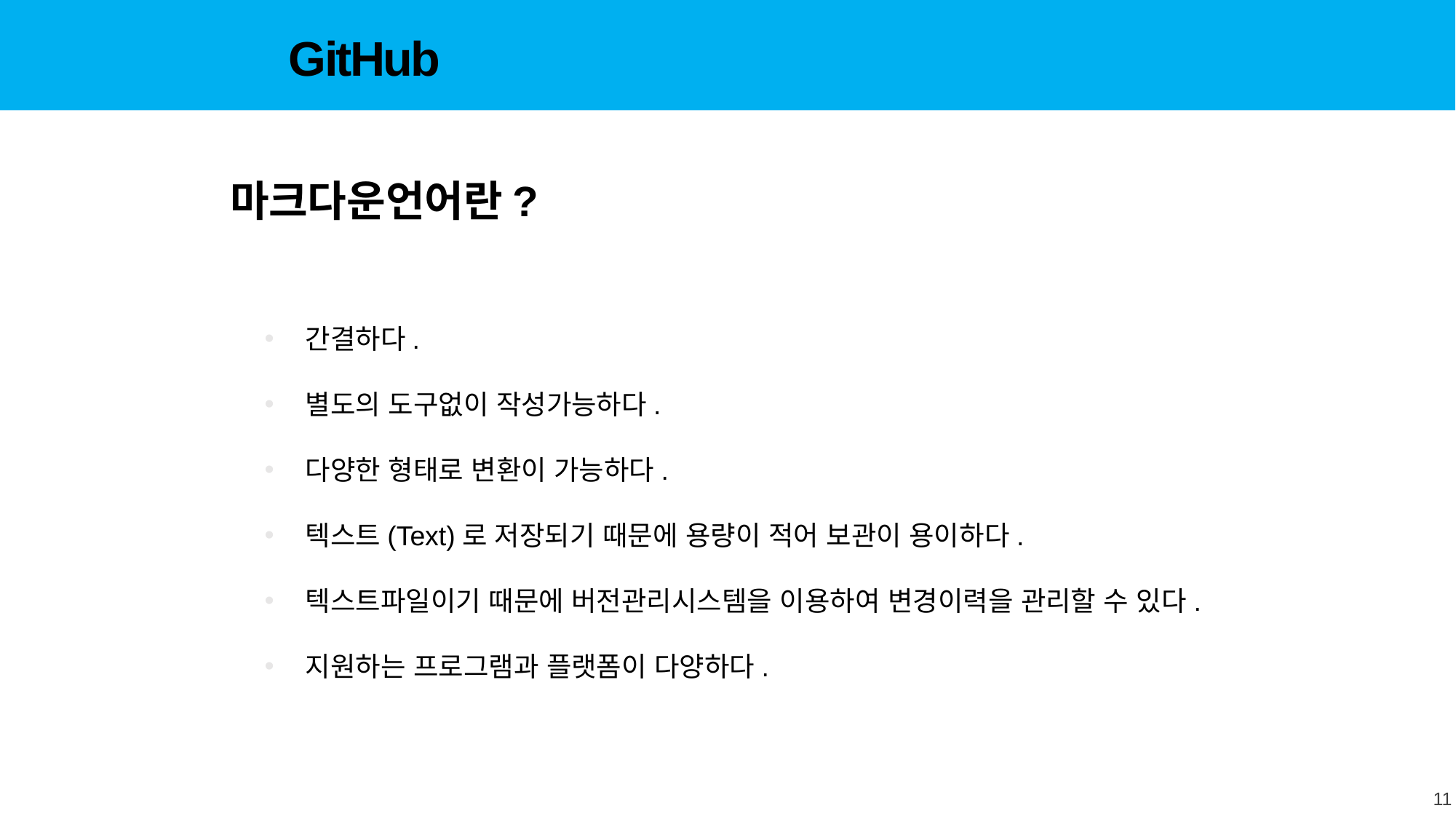

GitHub
마크다운언어란?
간결하다.
별도의 도구없이 작성가능하다.
다양한 형태로 변환이 가능하다.
텍스트(Text)로 저장되기 때문에 용량이 적어 보관이 용이하다.
텍스트파일이기 때문에 버전관리시스템을 이용하여 변경이력을 관리할 수 있다.
지원하는 프로그램과 플랫폼이 다양하다.